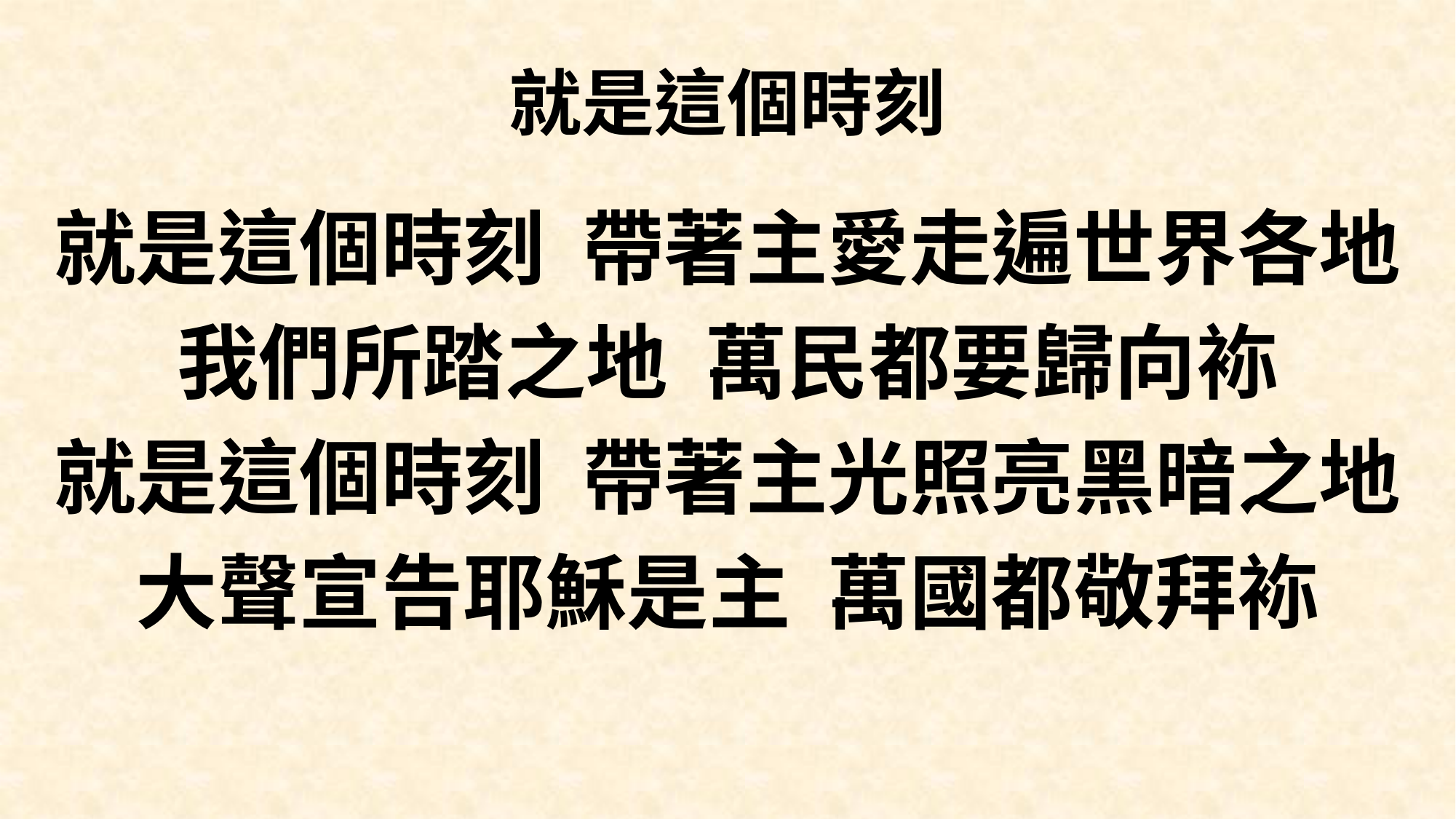

# 就是這個時刻
就是這個時刻  帶著主愛走遍世界各地
我們所踏之地  萬民都要歸向袮
就是這個時刻  帶著主光照亮黑暗之地
大聲宣告耶穌是主  萬國都敬拜袮